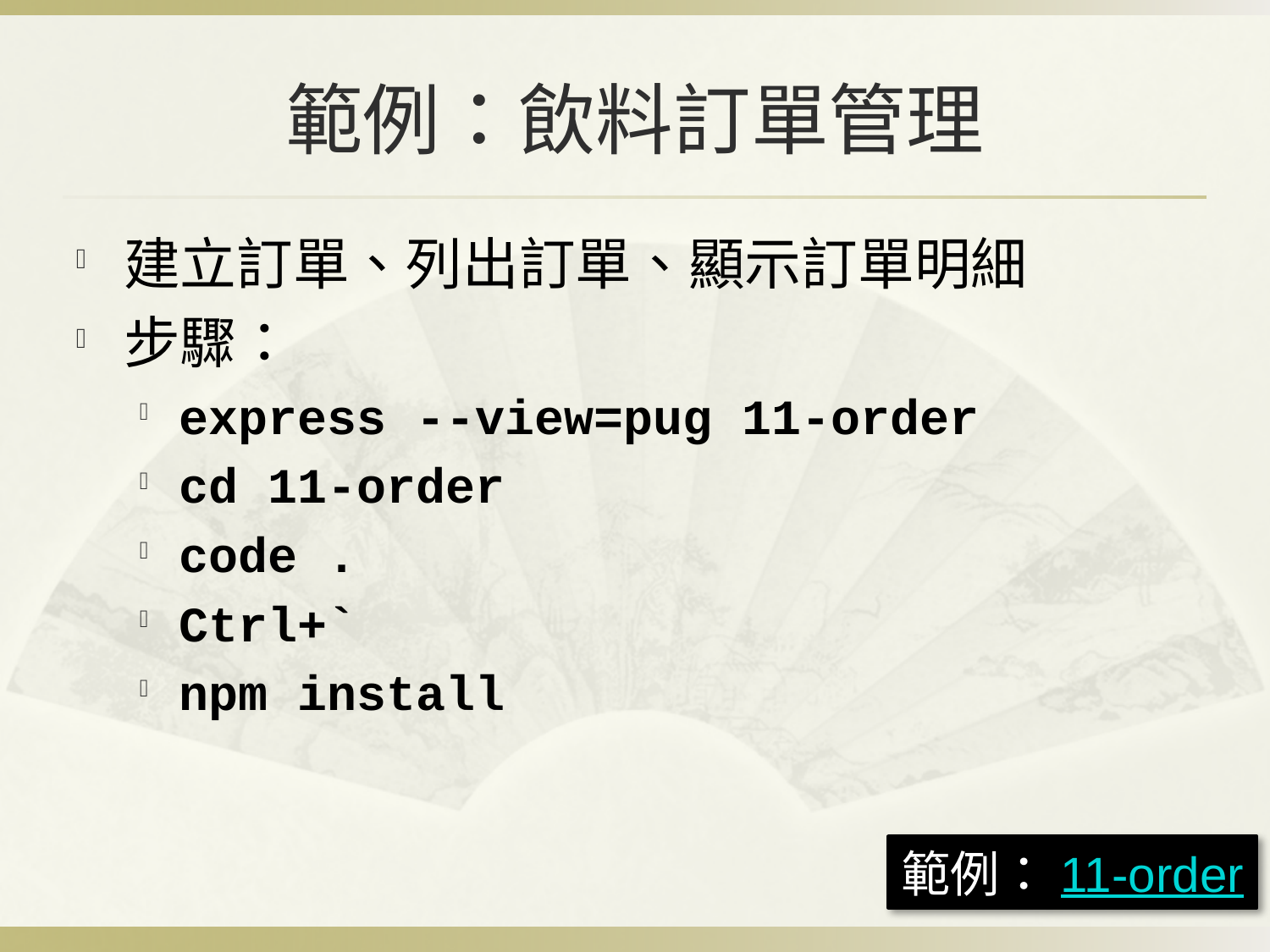

# 範例：飲料訂單管理
建立訂單、列出訂單、顯示訂單明細
步驟：
express --view=pug 11-order
cd 11-order
code .
Ctrl+`
npm install
範例：11-order